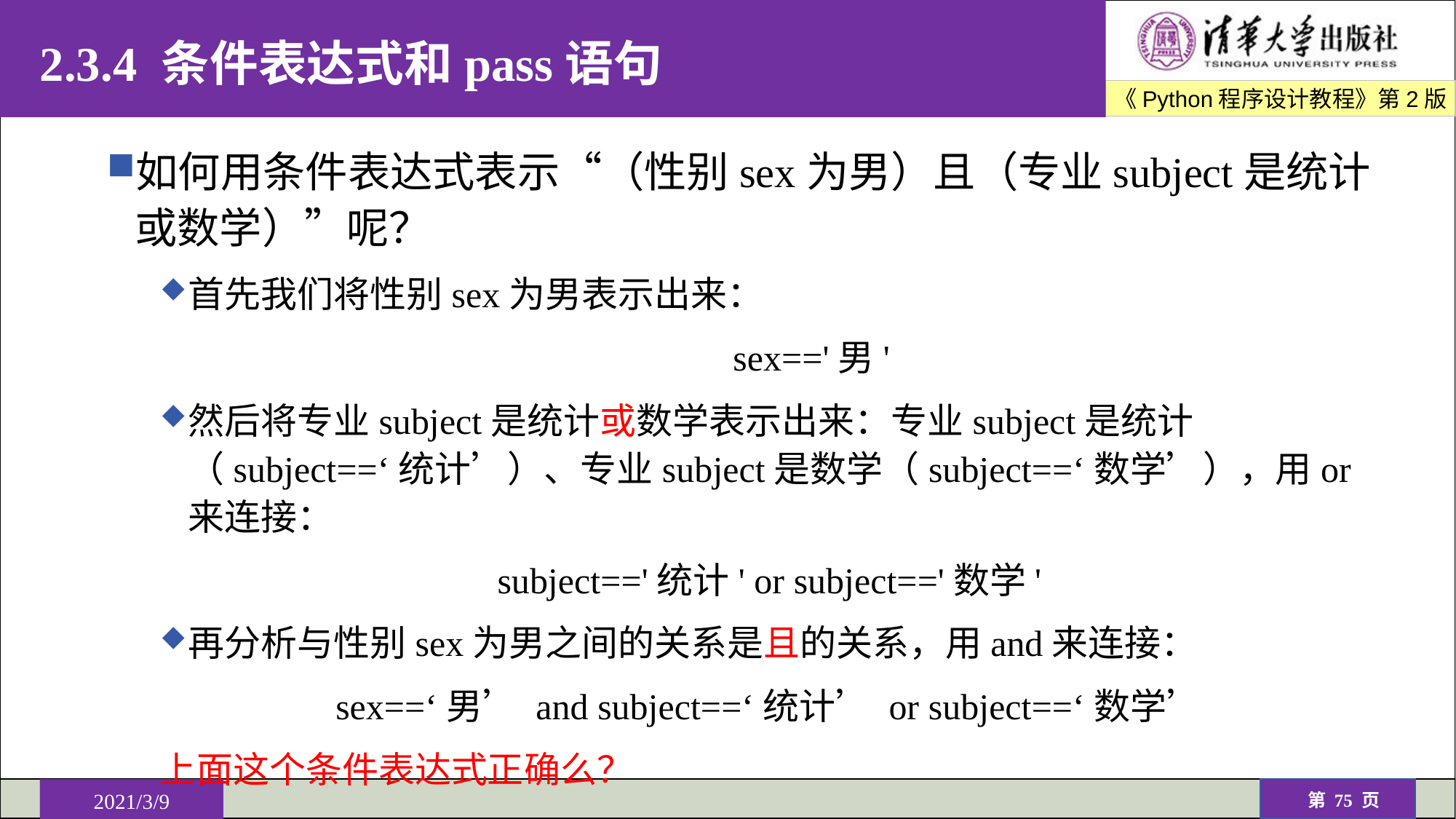

# 2.3.4 条件表达式和pass语句
如何用条件表达式表示“（性别sex为男）且（专业subject是统计或数学）”呢？
首先我们将性别sex为男表示出来：
                                                               sex=='男'
然后将专业subject是统计或数学表示出来：专业subject是统计（subject==‘统计’）、专业subject是数学（subject==‘数学’），用or来连接：
subject=='统计' or subject=='数学'
再分析与性别sex为男之间的关系是且的关系，用and来连接：
sex==‘男’ and subject==‘统计’ or subject==‘数学’
上面这个条件表达式正确么？